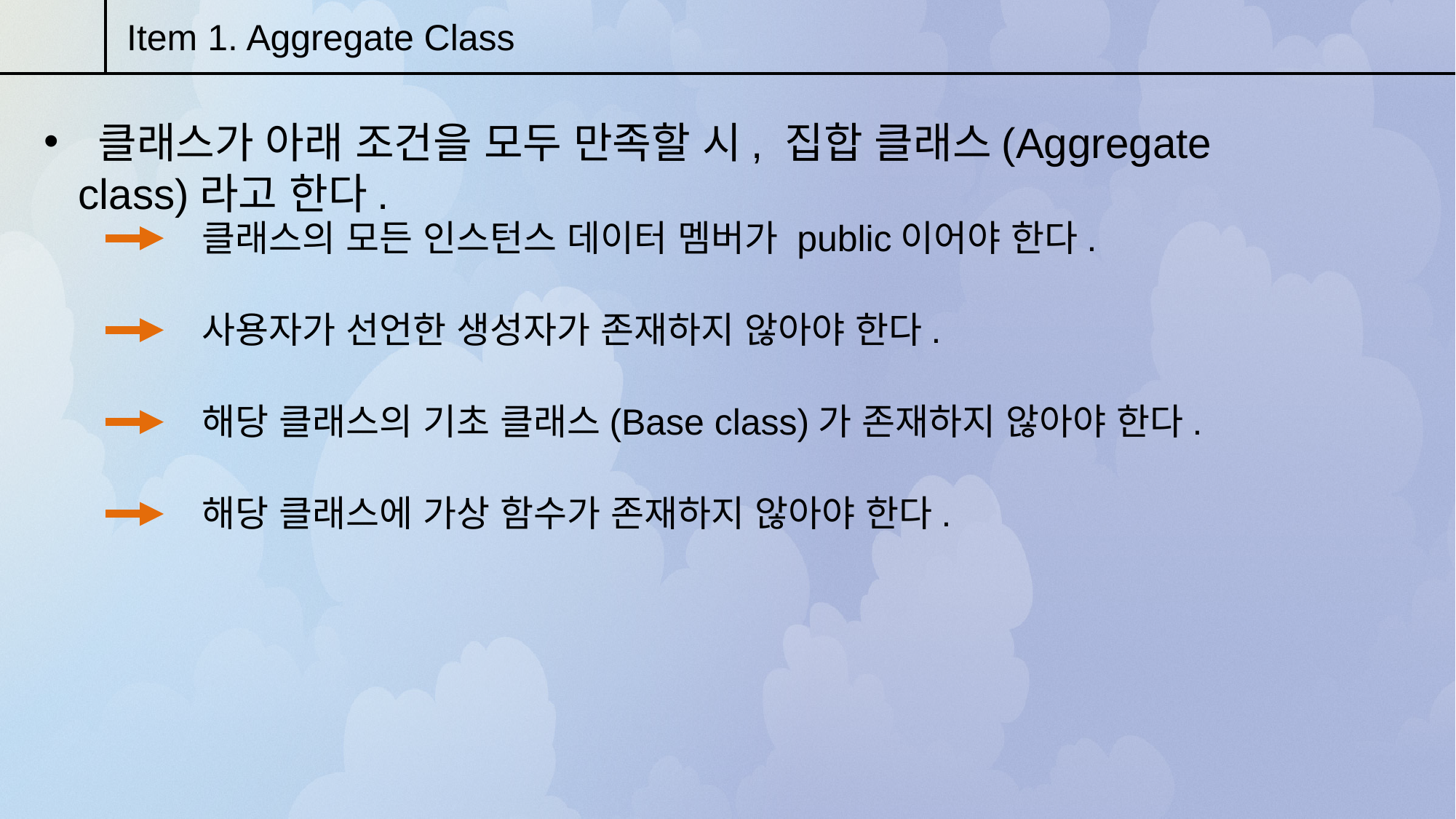

Item 1. Aggregate Class
 클래스가 아래 조건을 모두 만족할 시, 집합 클래스(Aggregate class)라고 한다.
클래스의 모든 인스턴스 데이터 멤버가 public이어야 한다.
사용자가 선언한 생성자가 존재하지 않아야 한다.
해당 클래스의 기초 클래스(Base class)가 존재하지 않아야 한다.
해당 클래스에 가상 함수가 존재하지 않아야 한다.